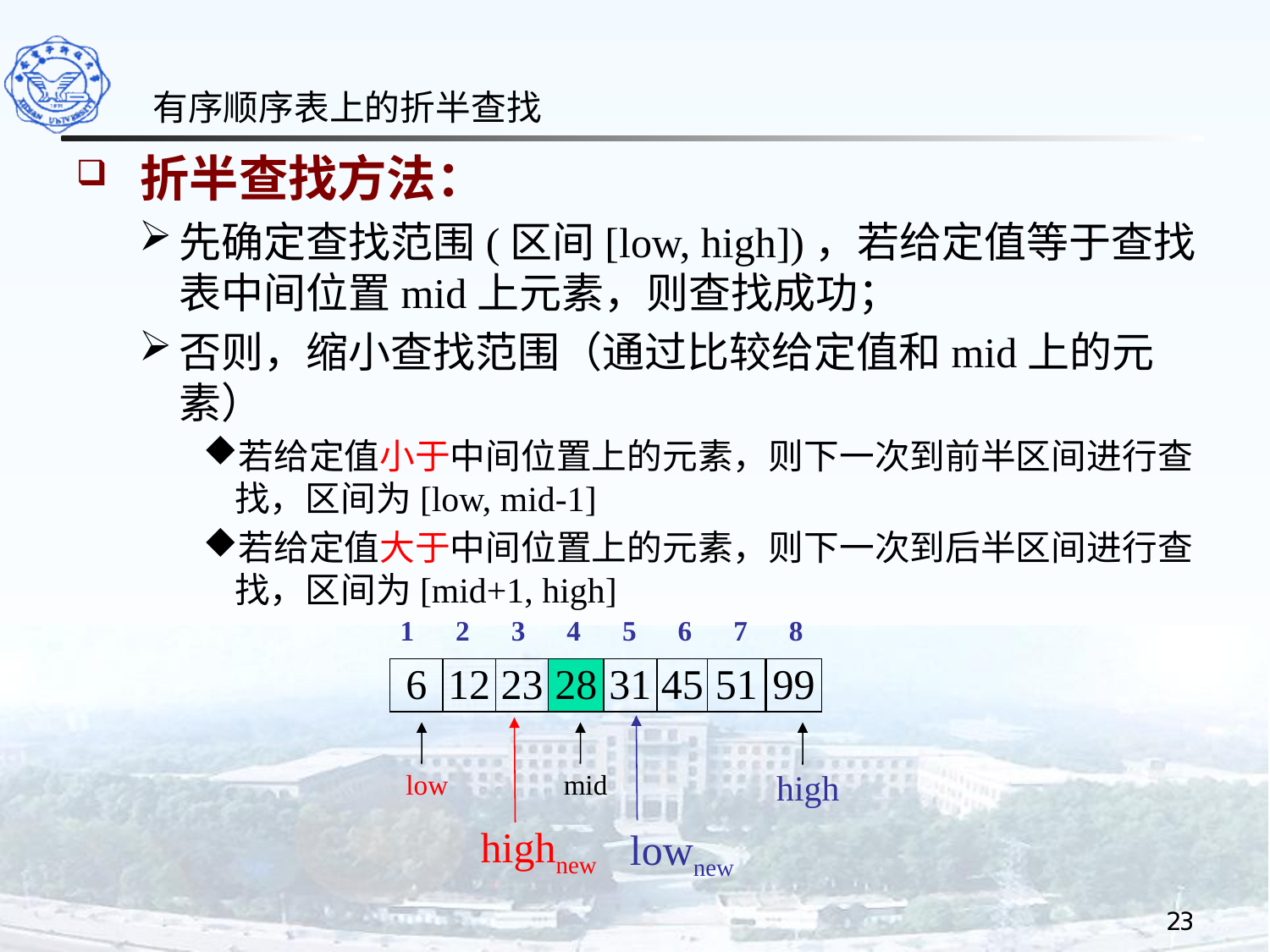

有序顺序表上的折半查找
 折半查找方法：
先确定查找范围(区间[low, high])，若给定值等于查找表中间位置mid上元素，则查找成功；
否则，缩小查找范围（通过比较给定值和mid上的元素）
若给定值小于中间位置上的元素，则下一次到前半区间进行查找，区间为[low, mid-1]
若给定值大于中间位置上的元素，则下一次到后半区间进行查找，区间为[mid+1, high]
1
2
3
4
5
6
7
8
6
12
23
28
31
45
51
99

low
mid
high

lownew

highnew
23